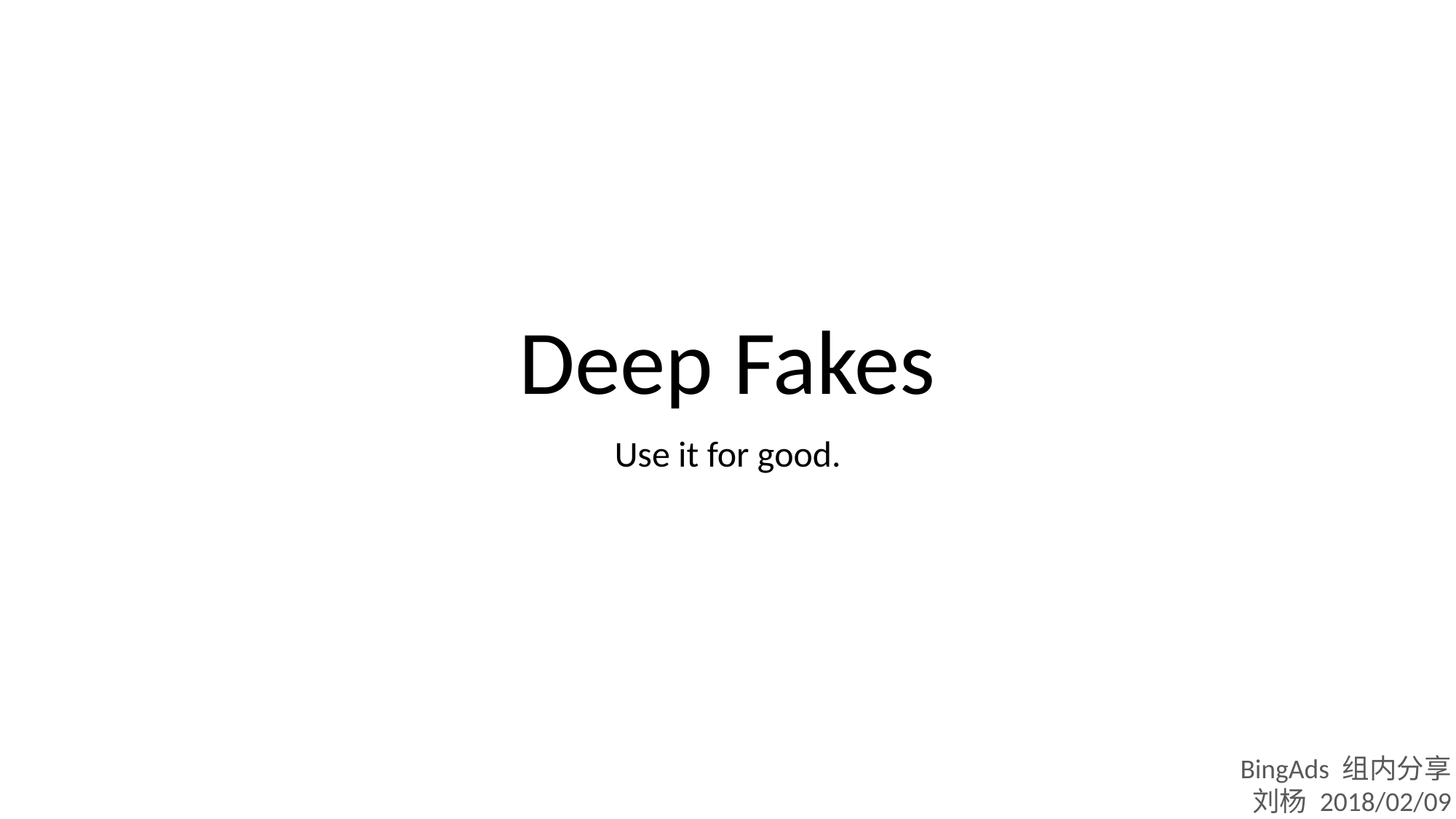

# Deep Fakes
Use it for good.
BingAds 组内分享
刘杨 2018/02/09